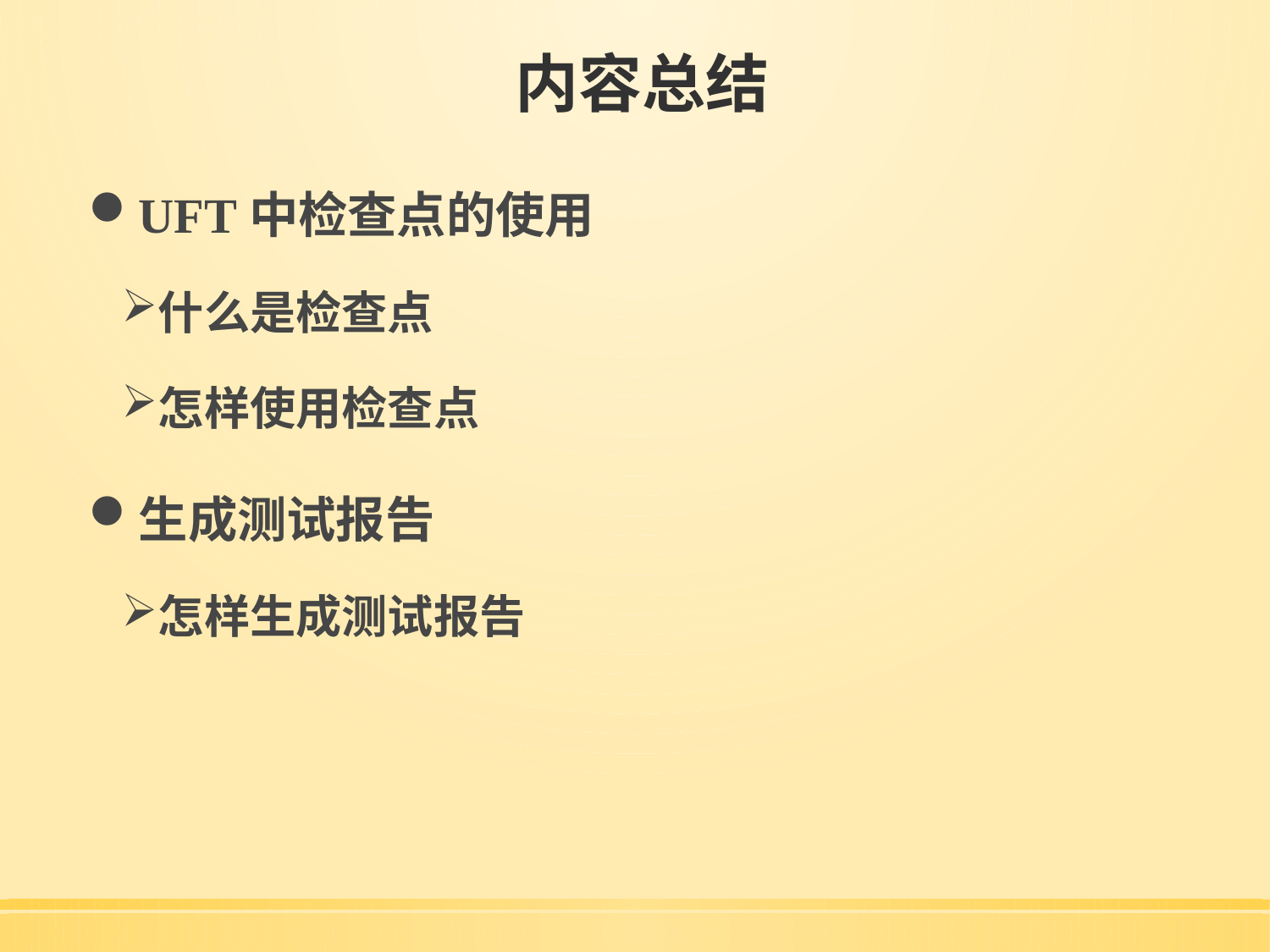

# 内容总结
UFT中检查点的使用
什么是检查点
怎样使用检查点
生成测试报告
怎样生成测试报告